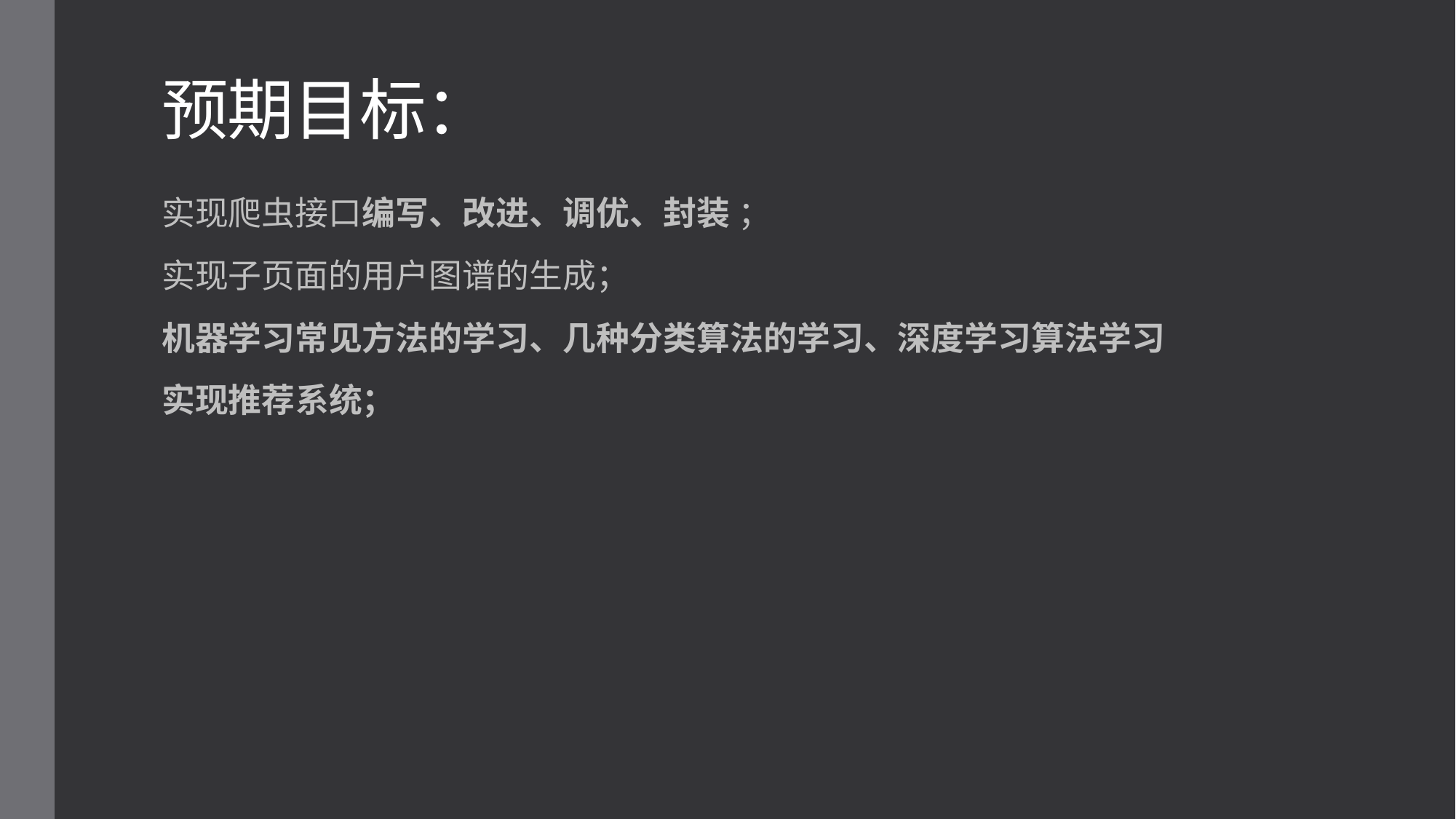

# 预期目标：
实现爬虫接口编写、改进、调优、封装 ；
实现子页面的用户图谱的生成；
机器学习常见方法的学习、几种分类算法的学习、深度学习算法学习
实现推荐系统；